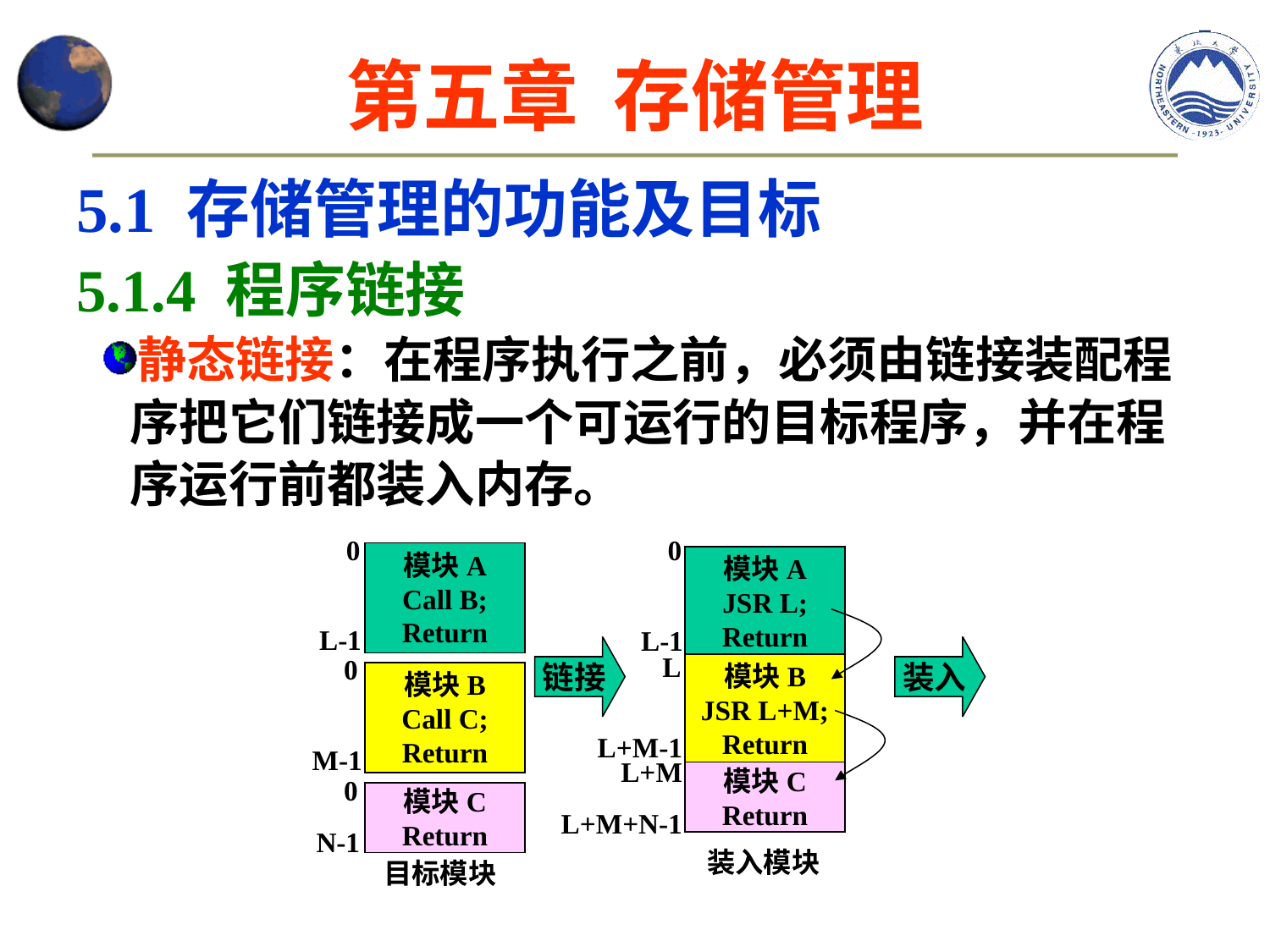

第五章  存储管理
5.1 存储管理的功能及目标
5.1.4 程序链接
静态链接：在程序执行之前，必须由链接装配程序把它们链接成一个可运行的目标程序，并在程序运行前都装入内存。
0
模块A
Call B;
Return
L-1
0
模块B
Call C;
Return
M-1
0
模块C
Return
N-1
目标模块
0
模块A
JSR L;
Return
L-1
L
模块B
JSR L+M;
Return
L+M-1
L+M
模块C
Return
L+M+N-1
装入模块

链接
装入